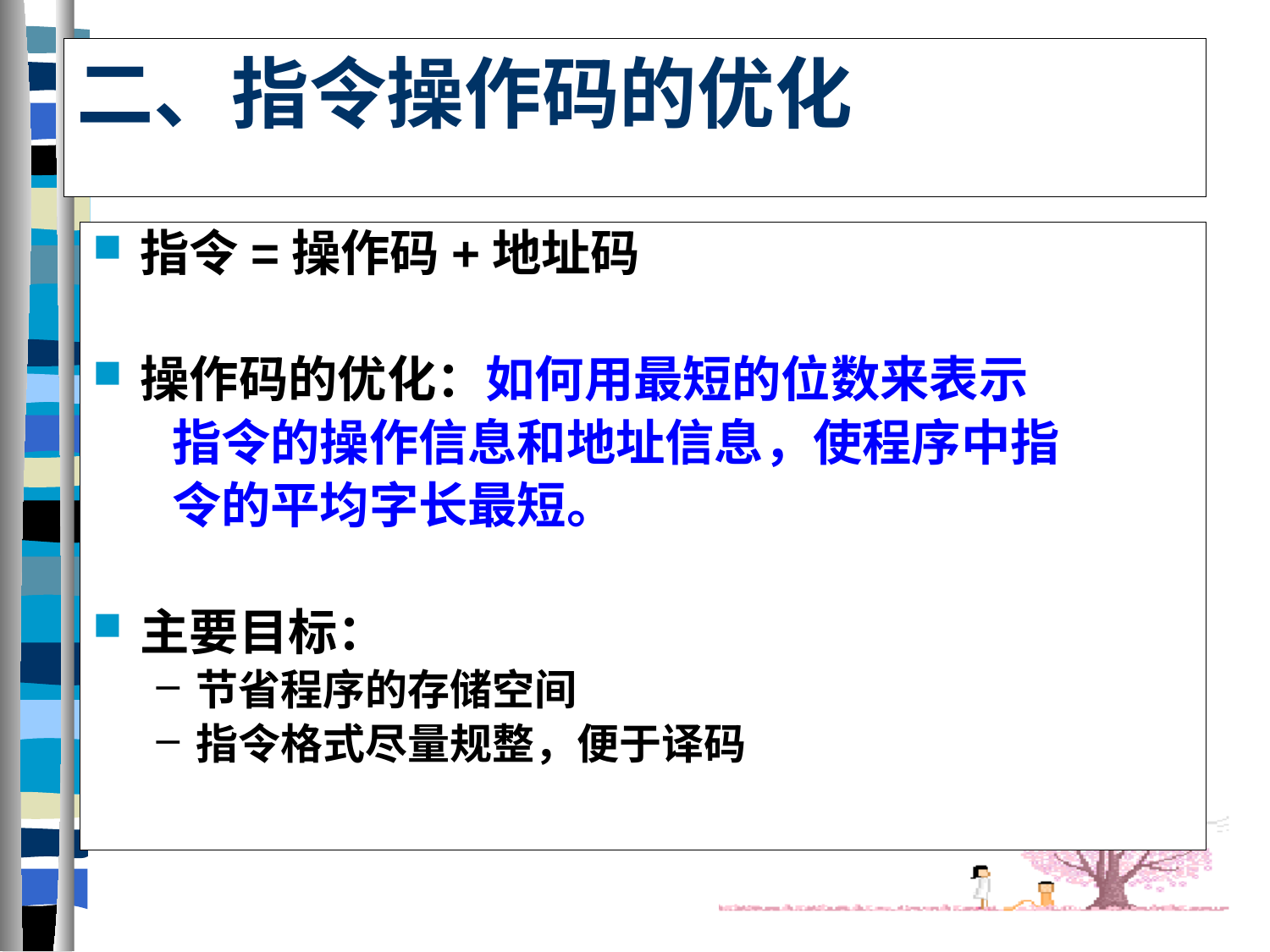

# 二、指令操作码的优化
指令=操作码+地址码

操作码的优化：如何用最短的位数来表示
      指令的操作信息和地址信息，使程序中指
      令的平均字长最短。

主要目标：
节省程序的存储空间
指令格式尽量规整，便于译码